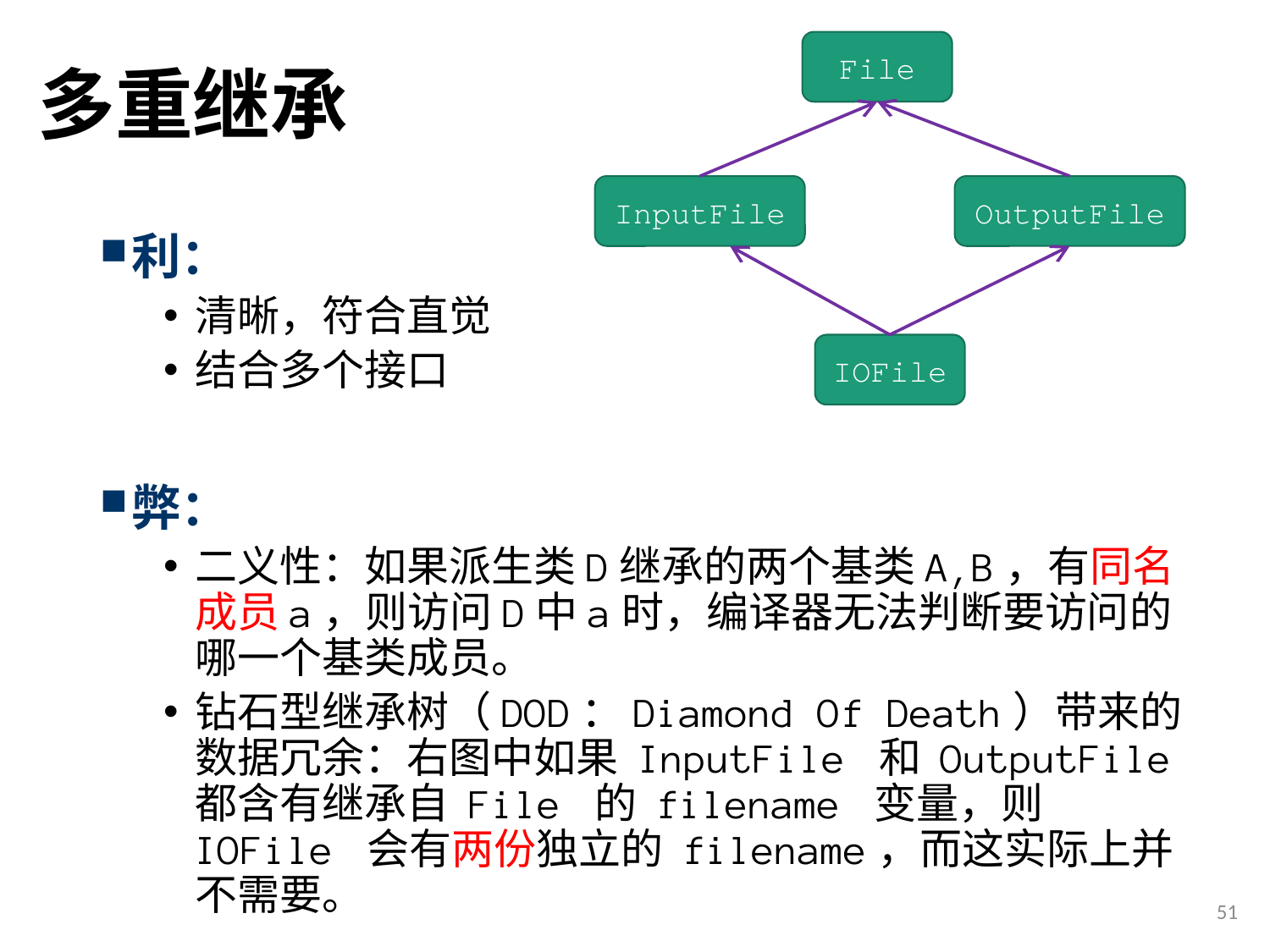

# 多重继承
File
InputFile
OutputFile
利：
清晰，符合直觉
结合多个接口

弊：
二义性：如果派生类D继承的两个基类A,B，有同名成员a，则访问D中a时，编译器无法判断要访问的哪一个基类成员。
钻石型继承树（DOD：Diamond Of Death）带来的数据冗余：右图中如果 InputFile 和 OutputFile 都含有继承自 File 的 filename 变量，则 IOFile 会有两份独立的 filename，而这实际上并不需要。
IOFile
51